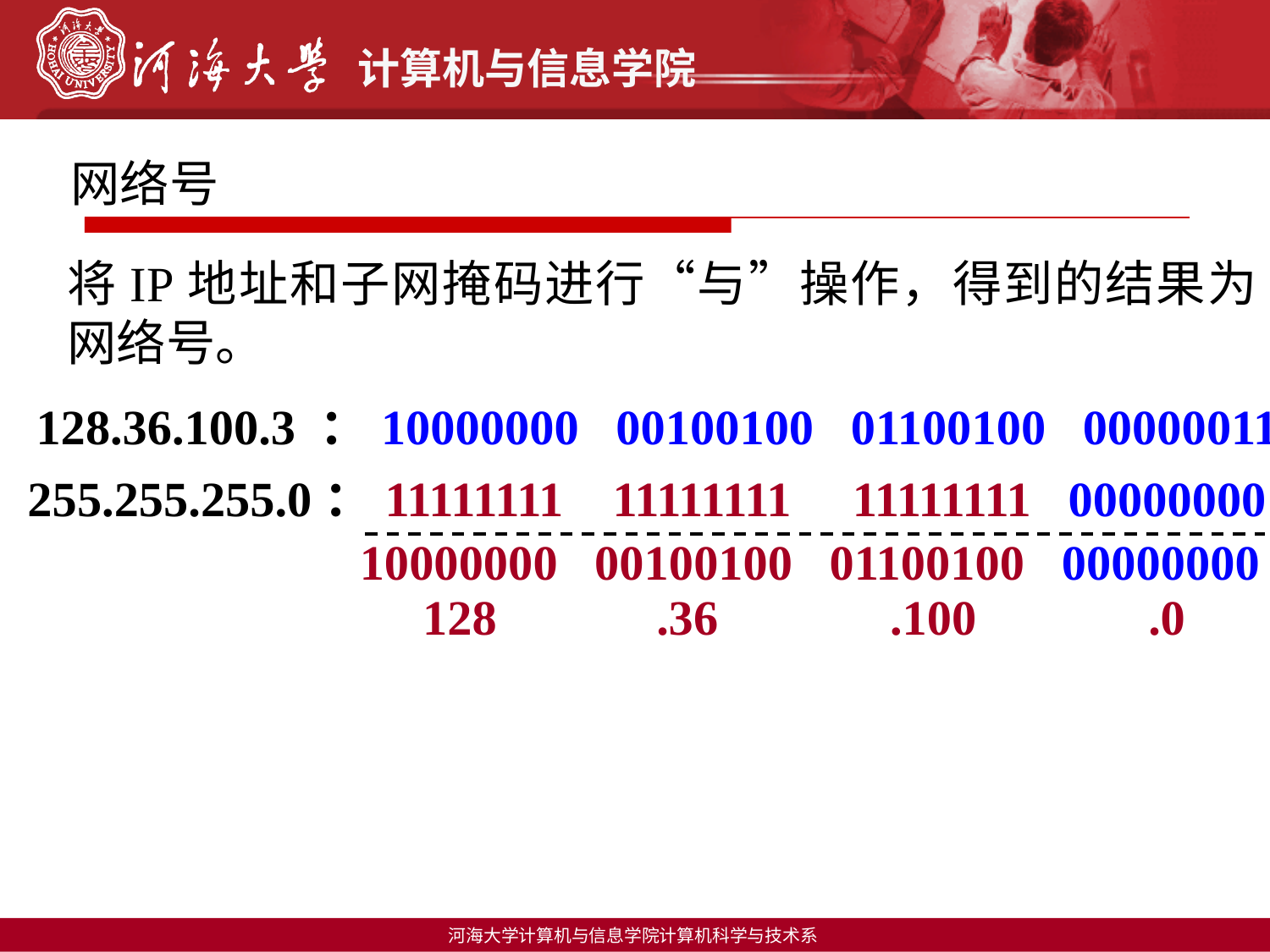

网络号
将IP地址和子网掩码进行“与”操作，得到的结果为网络号。
128.36.100.3 ：10000000   00100100   01100100   00000011
255.255.255.0：11111111    11111111     11111111   00000000

 10000000   00100100   01100100   00000000
128             .36              .100              .0